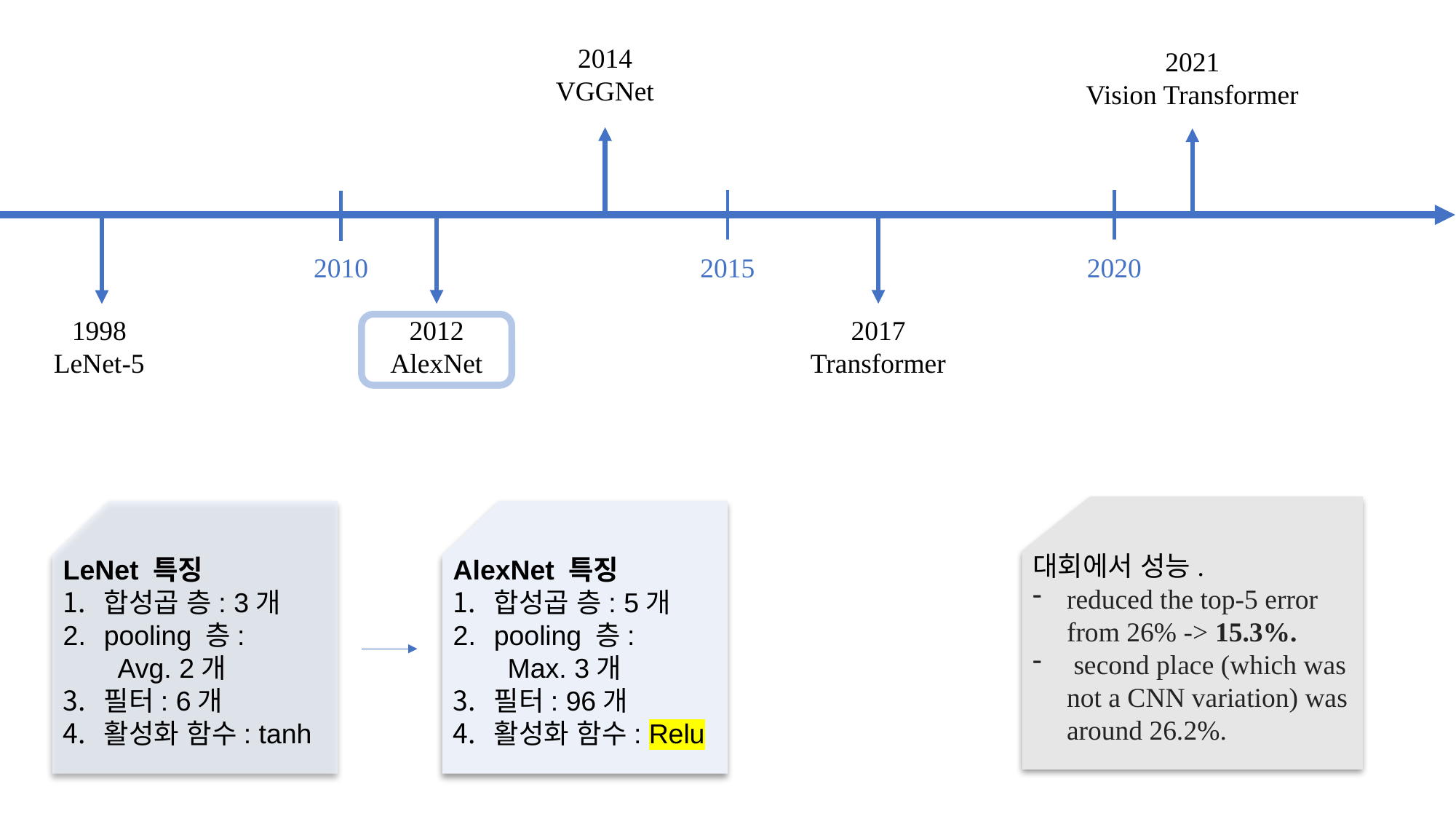

2014
VGGNet

2021
Vision Transformer
2010
2015
2020

1998
LeNet-5

2012
AlexNet

2017
Transformer

LeNet 특징
합성곱 층: 3개
pooling 층:
Avg. 2개
필터: 6개
활성화 함수: tanh

대회에서 성능.
reduced the top-5 error from 26% -> 15.3%.
 second place (which was not a CNN variation) was around 26.2%.
AlexNet 특징
합성곱 층: 5개
pooling 층:
Max. 3개
필터: 96개
활성화 함수: Relu